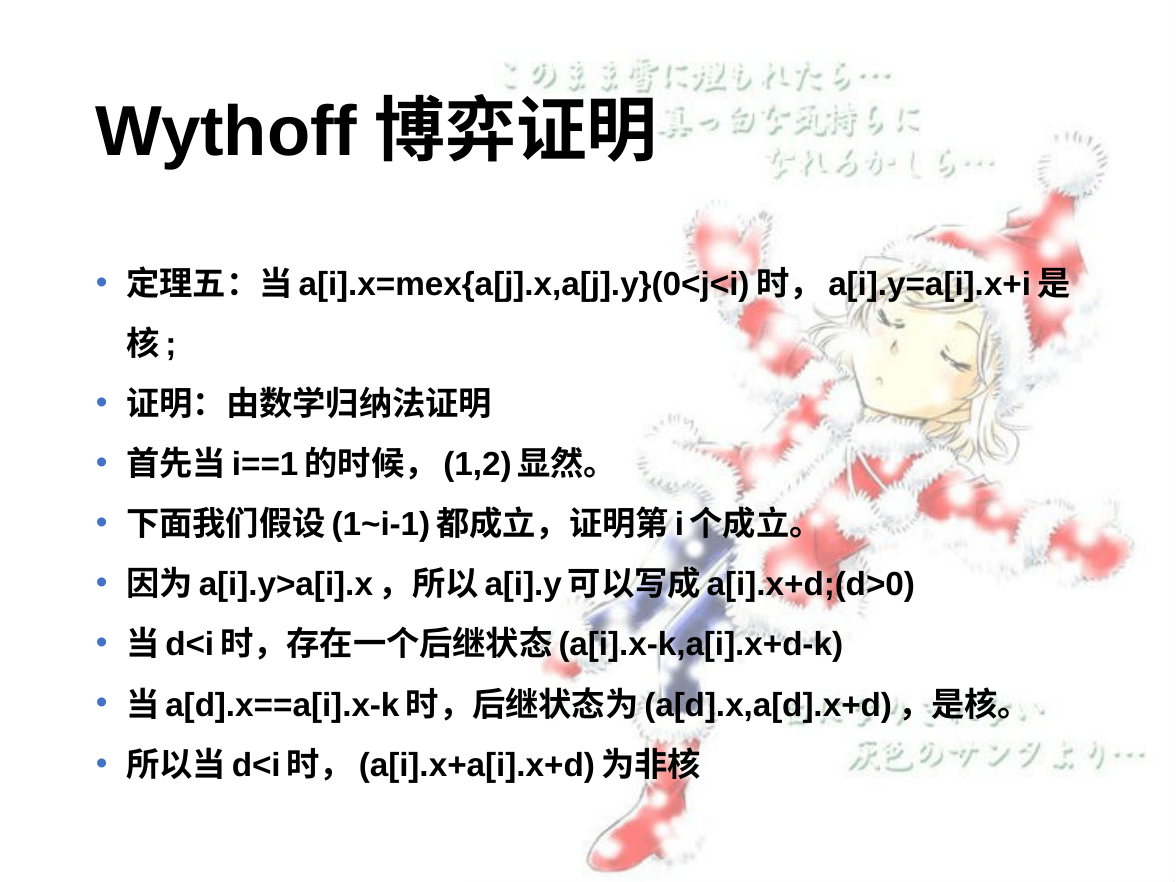

# Wythoff博弈证明
定理五：当a[i].x=mex{a[j].x,a[j].y}(0<j<i)时，a[i].y=a[i].x+i是核;
证明：由数学归纳法证明
首先当i==1的时候，(1,2)显然。
下面我们假设(1~i-1)都成立，证明第i个成立。
因为a[i].y>a[i].x，所以a[i].y可以写成a[i].x+d;(d>0)
当d<i时，存在一个后继状态(a[i].x-k,a[i].x+d-k)
当a[d].x==a[i].x-k时，后继状态为(a[d].x,a[d].x+d)，是核。
所以当d<i时，(a[i].x+a[i].x+d)为非核